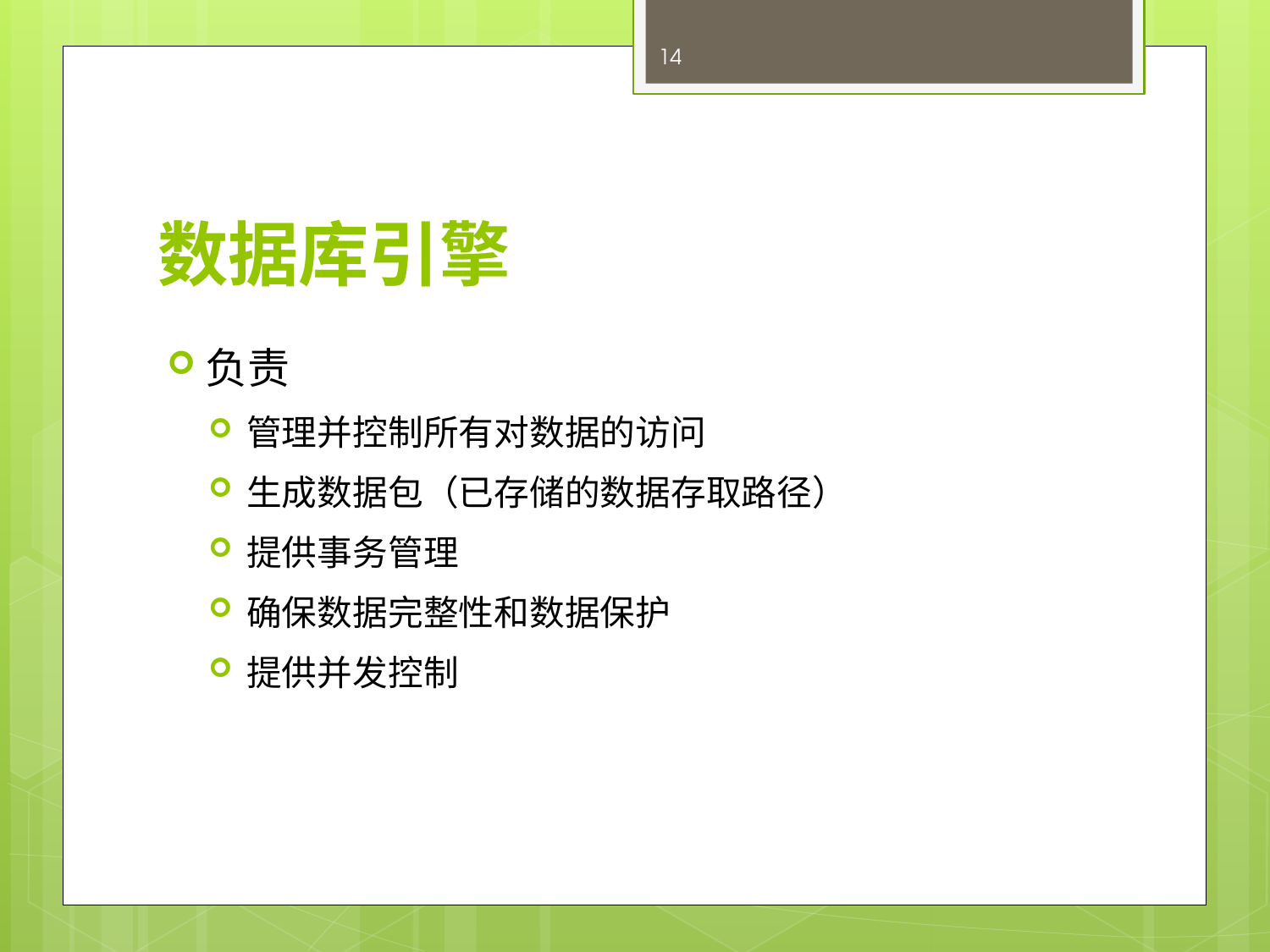

14
# 数据库引擎
负责
管理并控制所有对数据的访问
生成数据包（已存储的数据存取路径）
提供事务管理
确保数据完整性和数据保护
提供并发控制